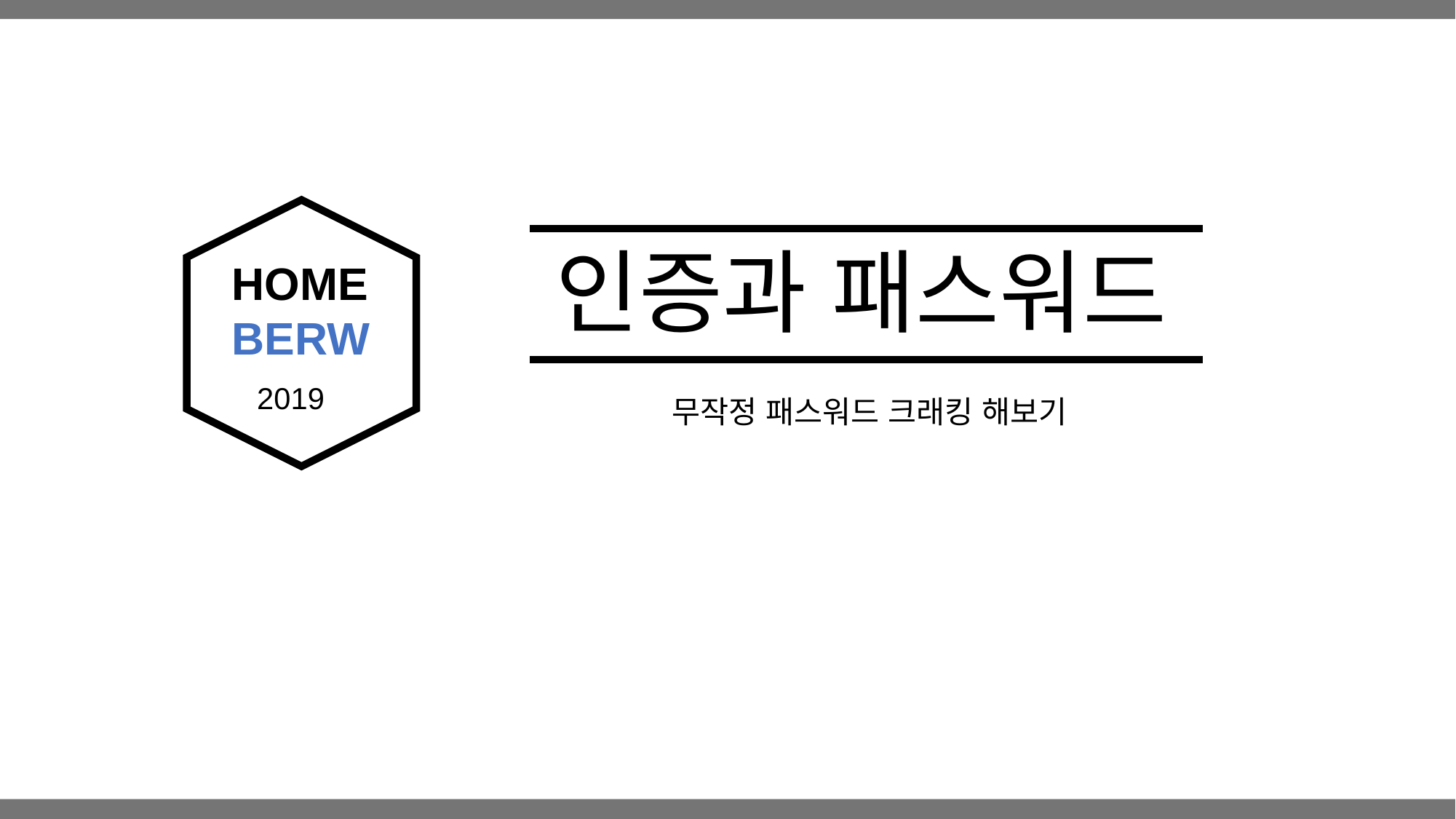

HOME
BERW
   2019

# 인증과 패스워드
무작정 패스워드 크래킹 해보기